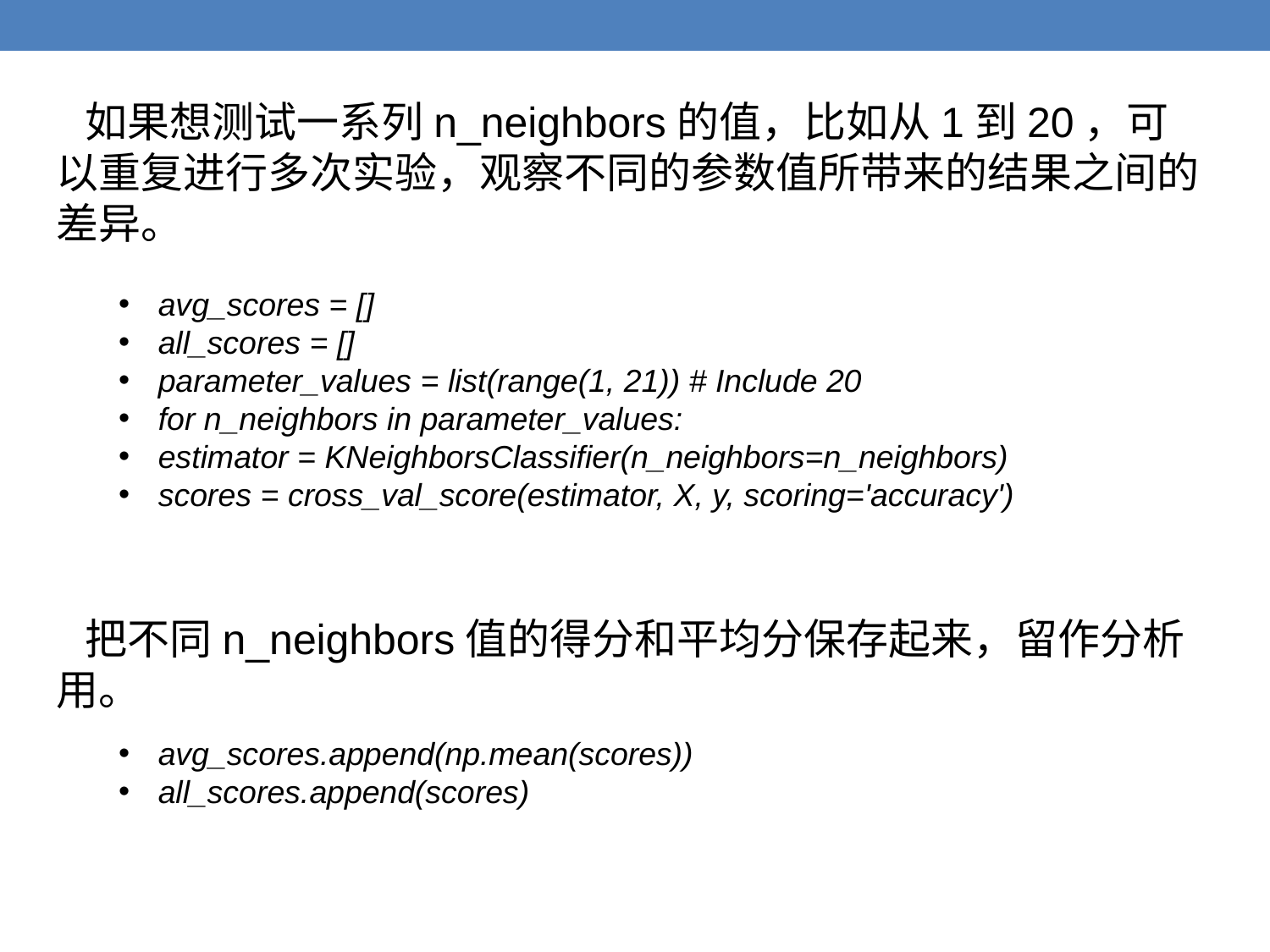

如果想测试一系列n_neighbors的值，比如从1到20，可以重复进行多次实验，观察不同的参数值所带来的结果之间的差异。
avg_scores = []
all_scores = []
parameter_values = list(range(1, 21)) # Include 20
for n_neighbors in parameter_values:
estimator = KNeighborsClassifier(n_neighbors=n_neighbors)
scores = cross_val_score(estimator, X, y, scoring='accuracy')
  把不同n_neighbors值的得分和平均分保存起来，留作分析用。
avg_scores.append(np.mean(scores))
all_scores.append(scores)